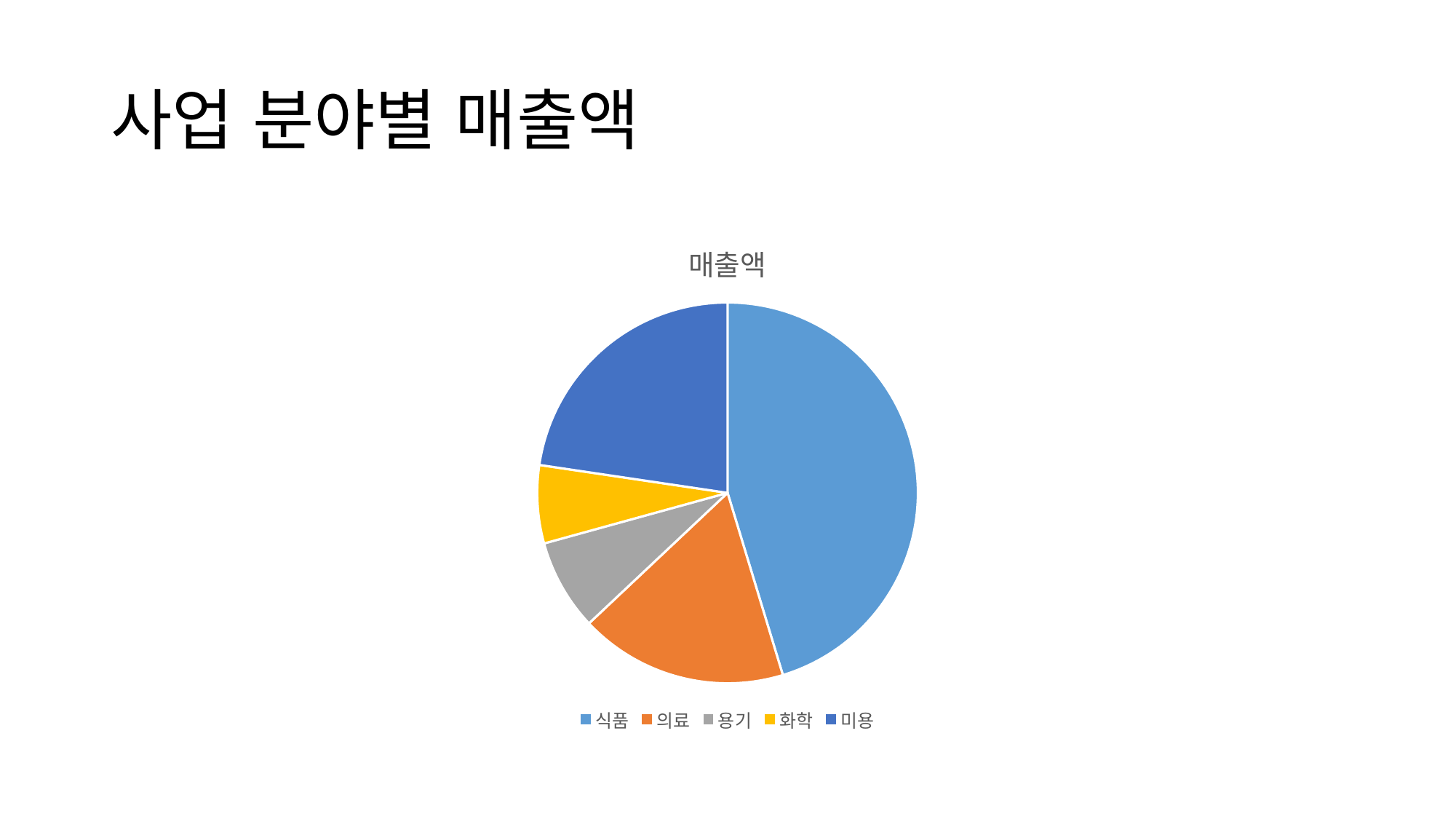

# 사업 분야별 매출액

### Chart: 매출액

| Category | 판매 |
|---|---|
| 식품 | 8.2 |
| 의료 | 3.2 |
| 용기 | 1.4 |
| 화학 | 1.2 |
| 미용 | 4.1 |